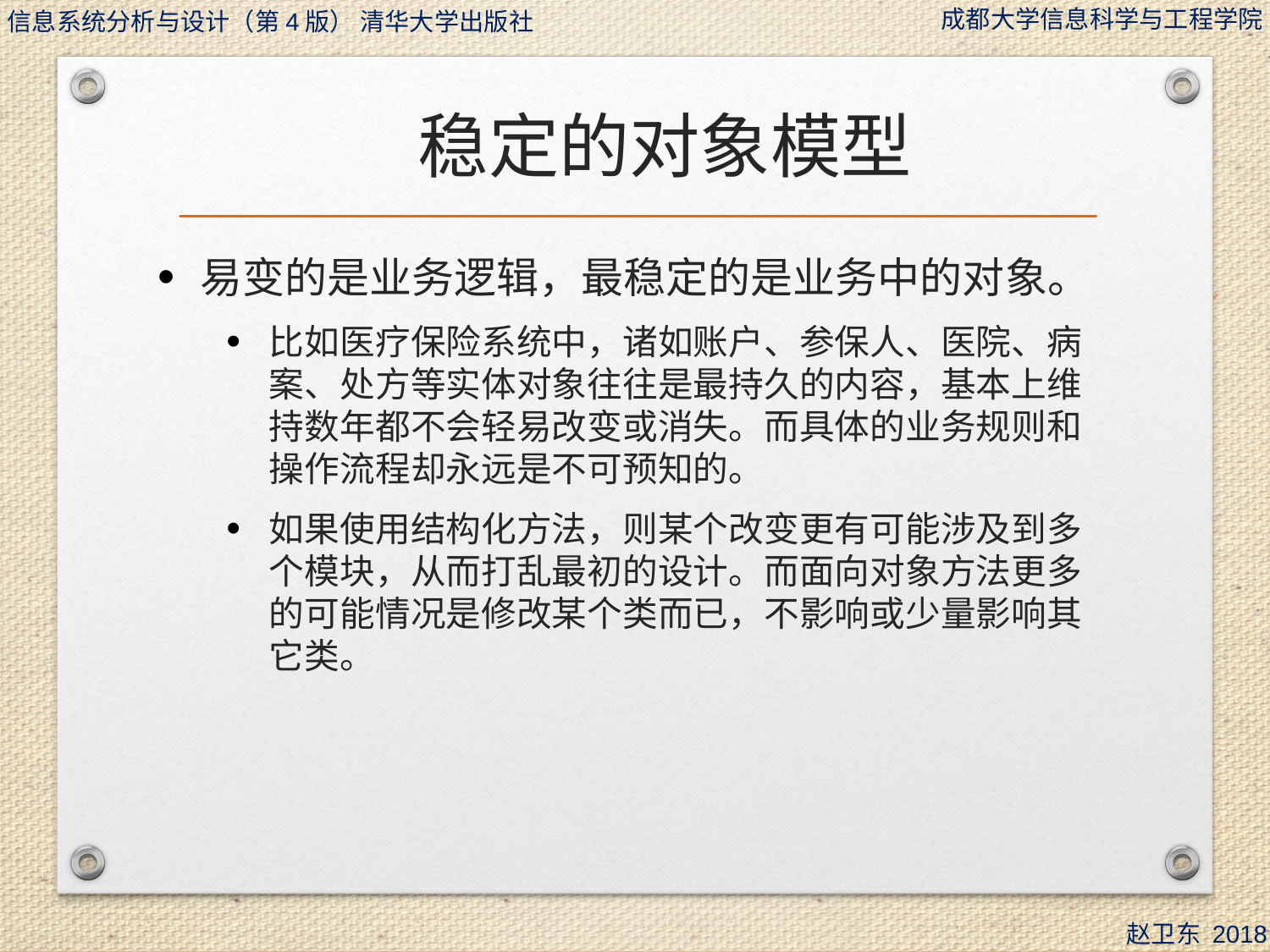

# 稳定的对象模型
易变的是业务逻辑，最稳定的是业务中的对象。
比如医疗保险系统中，诸如账户、参保人、医院、病案、处方等实体对象往往是最持久的内容，基本上维持数年都不会轻易改变或消失。而具体的业务规则和操作流程却永远是不可预知的。
如果使用结构化方法，则某个改变更有可能涉及到多个模块，从而打乱最初的设计。而面向对象方法更多的可能情况是修改某个类而已，不影响或少量影响其它类。